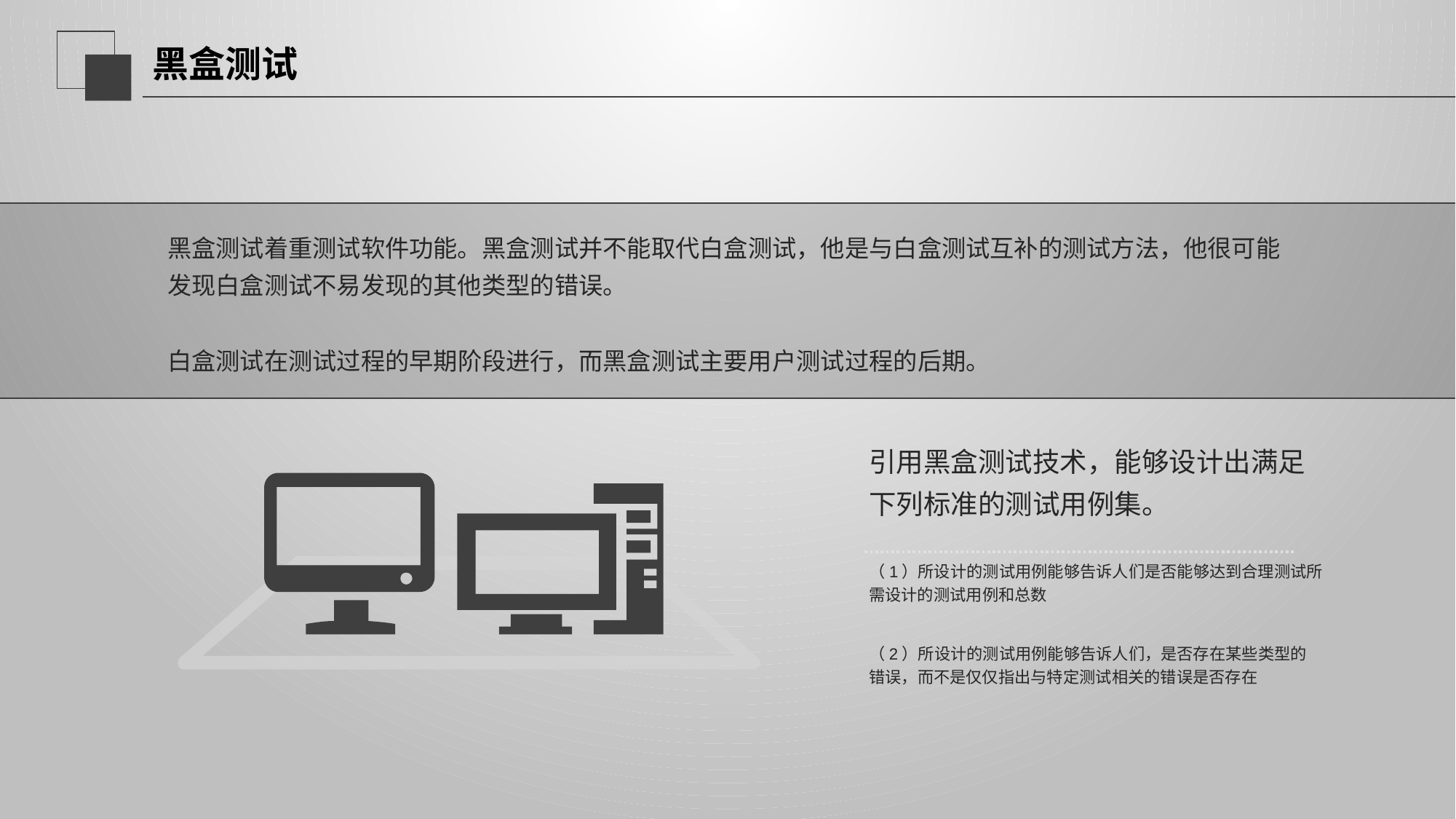

# 黑盒测试

黑盒测试着重测试软件功能。黑盒测试并不能取代白盒测试，他是与白盒测试互补的测试方法，他很可能发现白盒测试不易发现的其他类型的错误。

白盒测试在测试过程的早期阶段进行，而黑盒测试主要用户测试过程的后期。
引用黑盒测试技术，能够设计出满足下列标准的测试用例集。

（1）所设计的测试用例能够告诉人们是否能够达到合理测试所需设计的测试用例和总数
（2）所设计的测试用例能够告诉人们，是否存在某些类型的错误，而不是仅仅指出与特定测试相关的错误是否存在